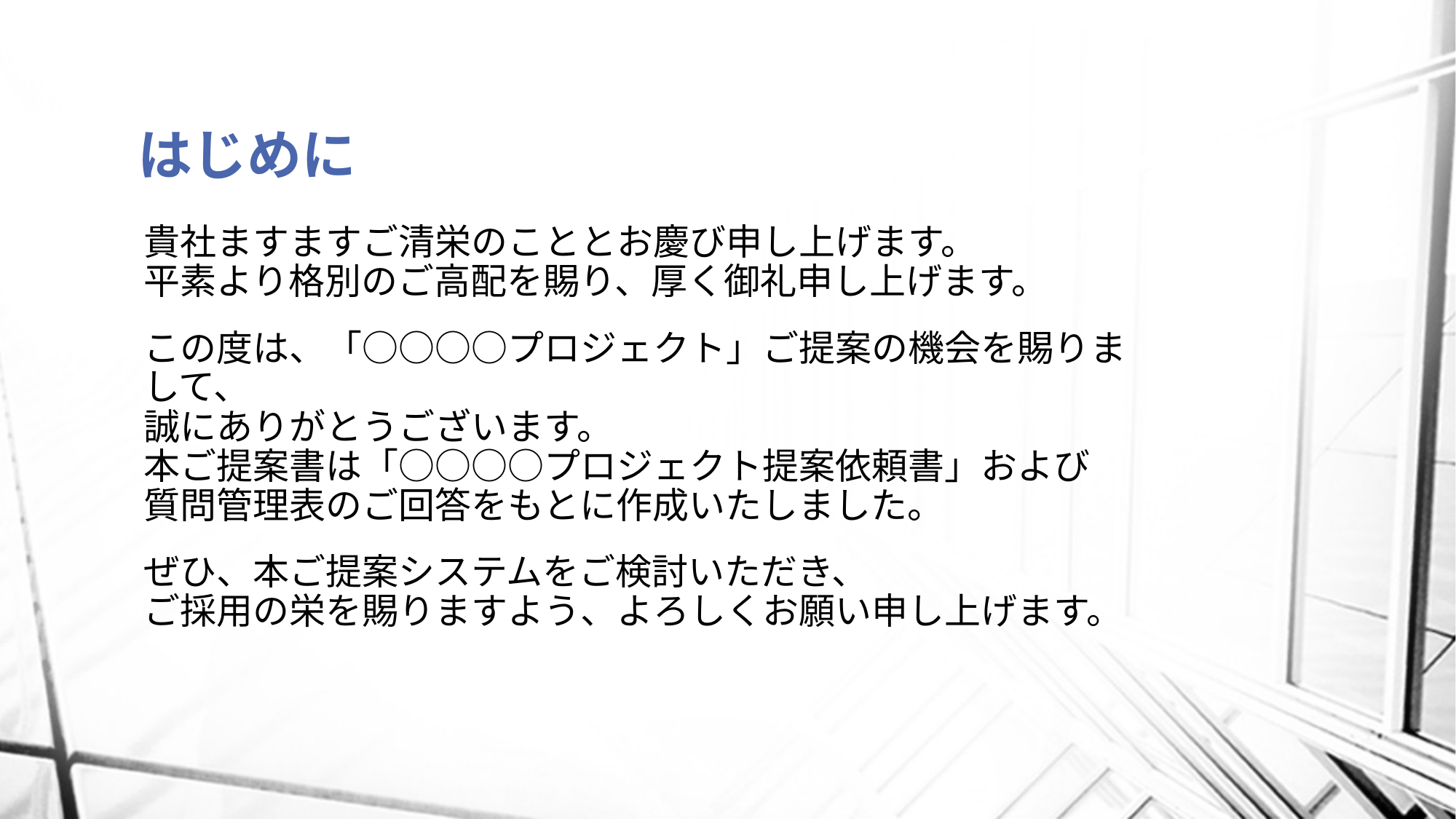

# はじめに
貴社ますますご清栄のこととお慶び申し上げます。
平素より格別のご高配を賜り、厚く御礼申し上げます。
この度は、「○○○○プロジェクト」ご提案の機会を賜りまして、
誠にありがとうございます。
本ご提案書は「○○○○プロジェクト提案依頼書」および
質問管理表のご回答をもとに作成いたしました。
ぜひ、本ご提案システムをご検討いただき、
ご採用の栄を賜りますよう、よろしくお願い申し上げます。